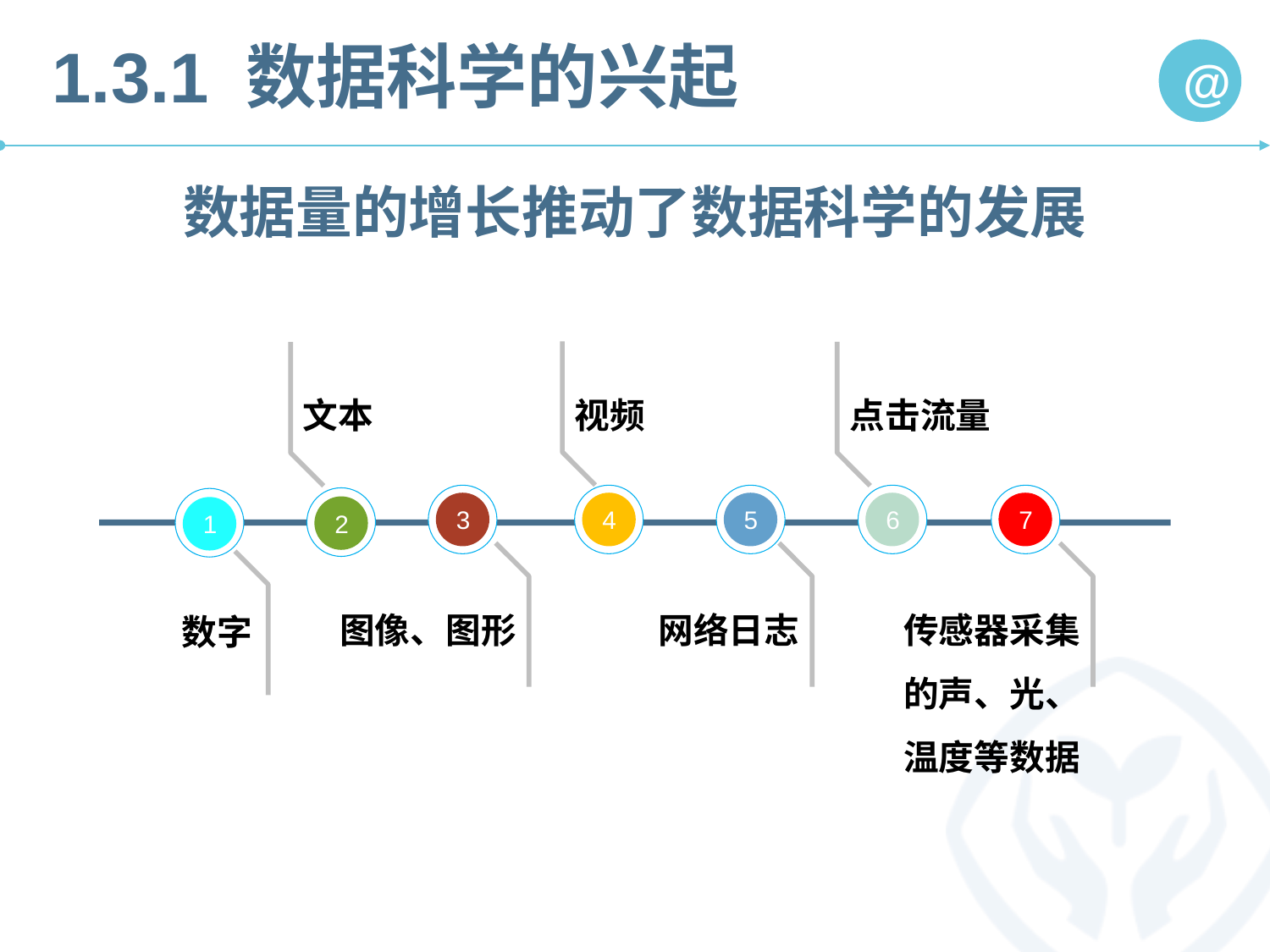

数据量的增长推动了数据科学的发展

文本
视频
点击流量

3

4

5

6

7

2

1

图像、图形
网络日志
传感器采集的声、光、温度等数据
数字